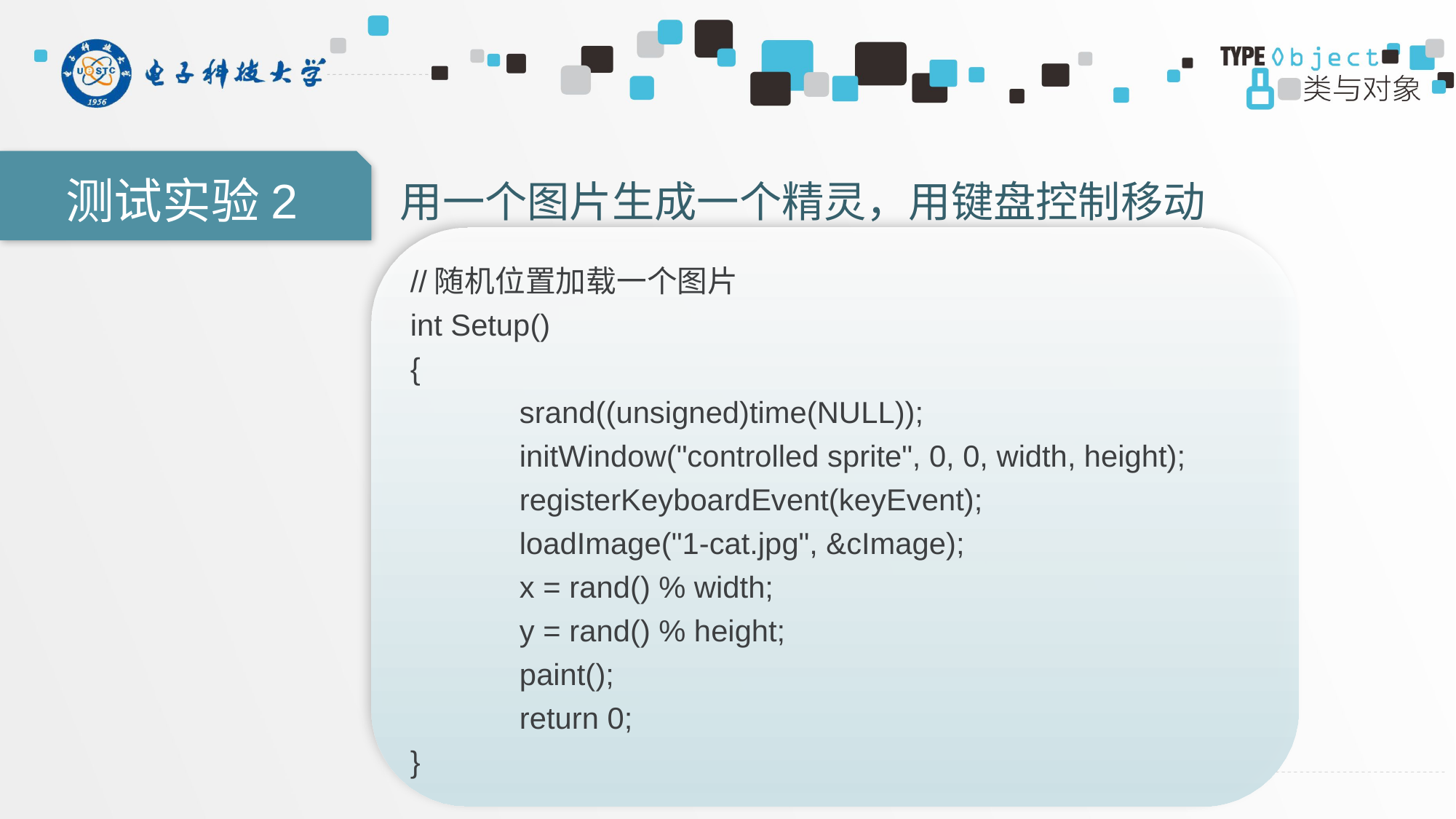

测试实验2
用一个图片生成一个精灵，用键盘控制移动
//随机位置加载一个图片
int Setup()
{
	srand((unsigned)time(NULL));
	initWindow("controlled sprite", 0, 0, width, height);
	registerKeyboardEvent(keyEvent);
	loadImage("1-cat.jpg", &cImage);
	x = rand() % width;
	y = rand() % height;
	paint();
	return 0;
}